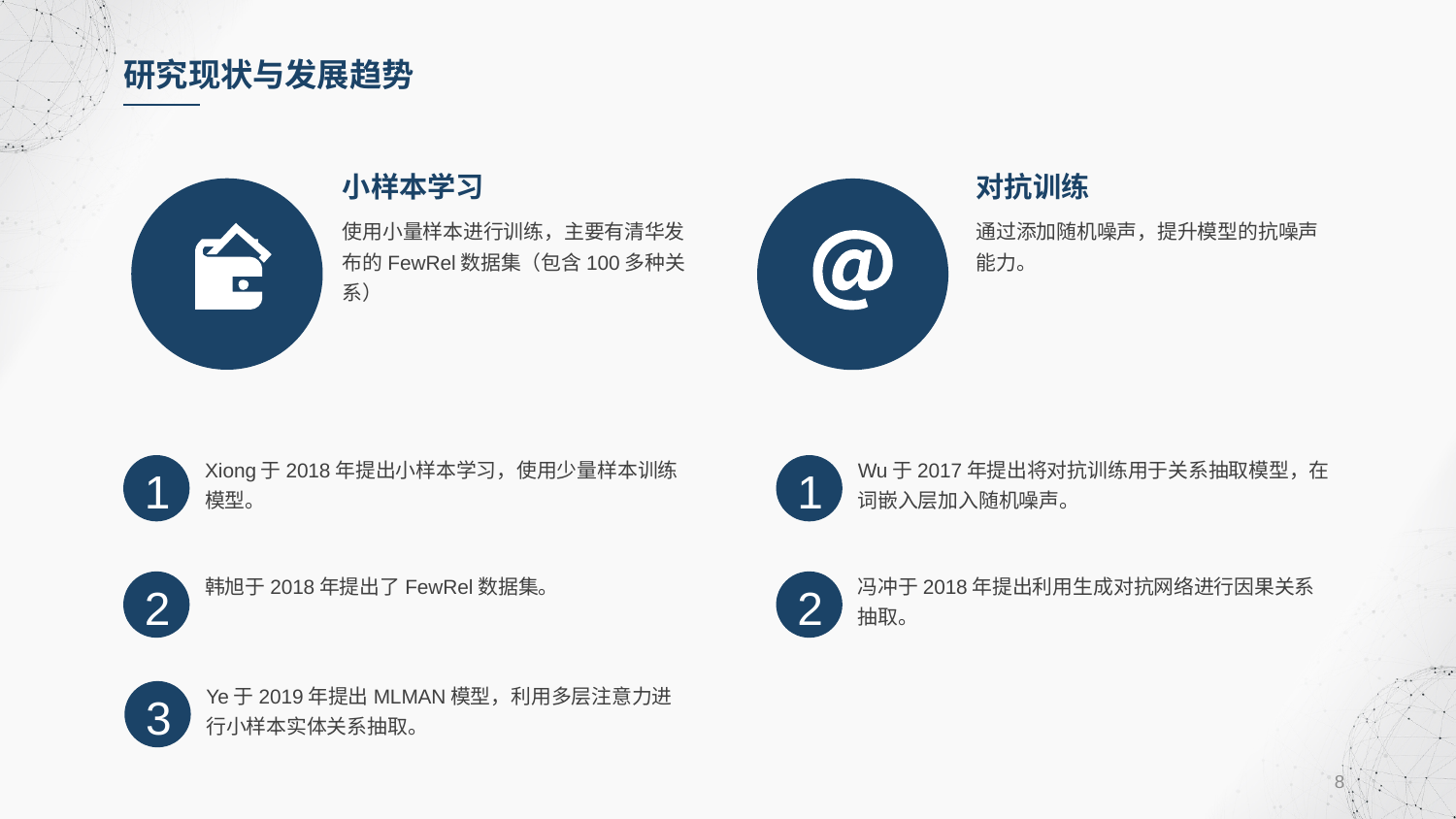

研究现状与发展趋势
小样本学习
对抗训练

使用小量样本进行训练，主要有清华发布的FewRel数据集（包含100多种关系）
通过添加随机噪声，提升模型的抗噪声能力。

Xiong于2018年提出小样本学习，使用少量样本训练模型。
Wu于2017年提出将对抗训练用于关系抽取模型，在词嵌入层加入随机噪声。
1

1

韩旭于2018年提出了FewRel数据集。
冯冲于2018年提出利用生成对抗网络进行因果关系抽取。
2

2

Ye于2019年提出MLMAN模型，利用多层注意力进行小样本实体关系抽取。
3

8